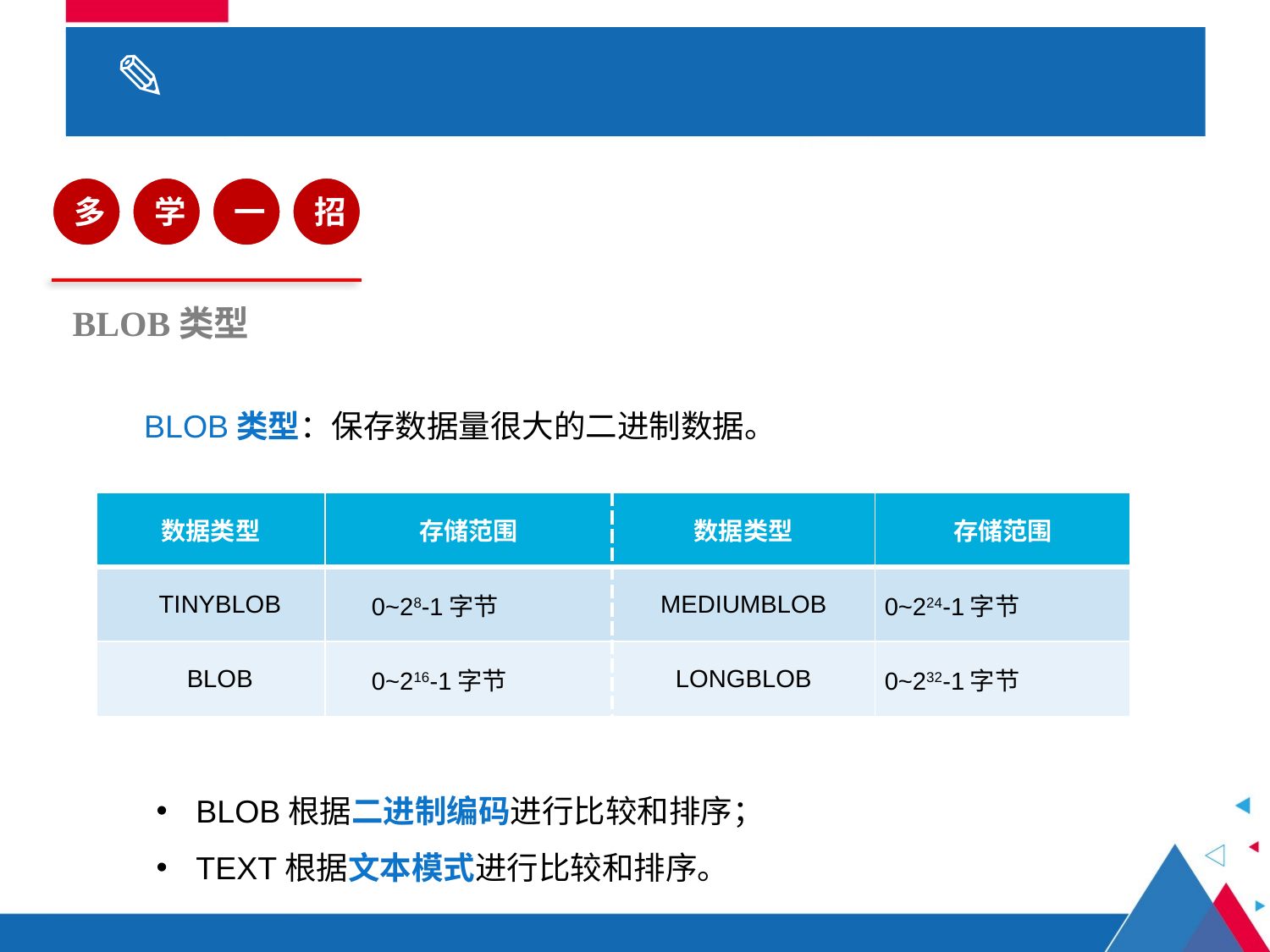

# 3.1 数据类型
多
学
一
招
  BLOB类型
BLOB类型：保存数据量很大的二进制数据。
| 数据类型 | 存储范围 | 数据类型 | 存储范围 |
| --- | --- | --- | --- |
| TINYBLOB | 0~28-1字节 | MEDIUMBLOB | 0~224-1字节 |
| BLOB | 0~216-1字节 | LONGBLOB | 0~232-1字节 |
BLOB根据二进制编码进行比较和排序；
TEXT根据文本模式进行比较和排序。